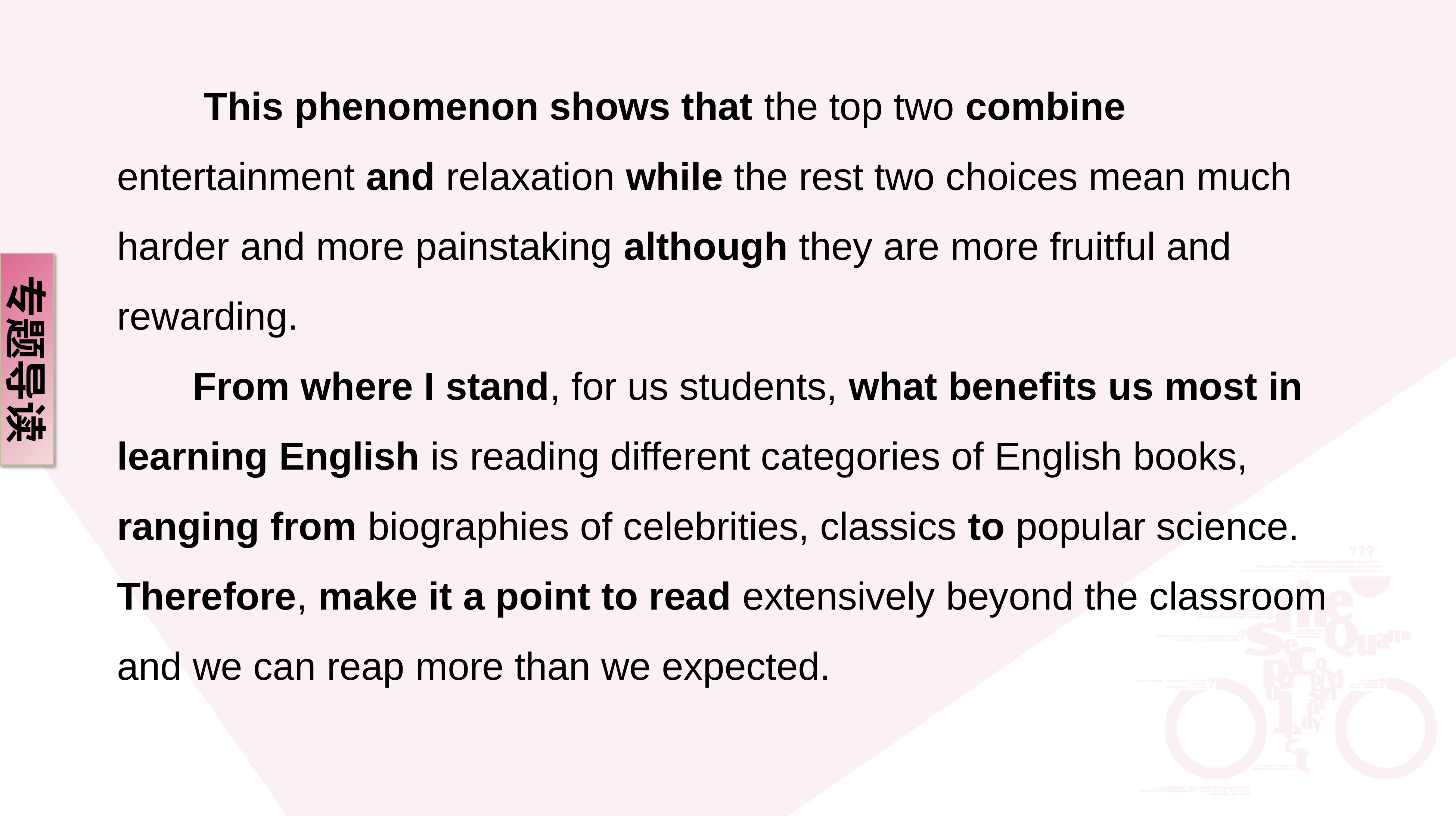

This phenomenon shows that the top two combine entertainment and relaxation while the rest two choices mean much harder and more painstaking although they are more fruitful and rewarding.
       From where I stand, for us students, what benefits us most in learning English is reading different categories of English books, ranging from biographies of celebrities, classics to popular science. Therefore, make it a point to read extensively beyond the classroom and we can reap more than we expected.
专题导读